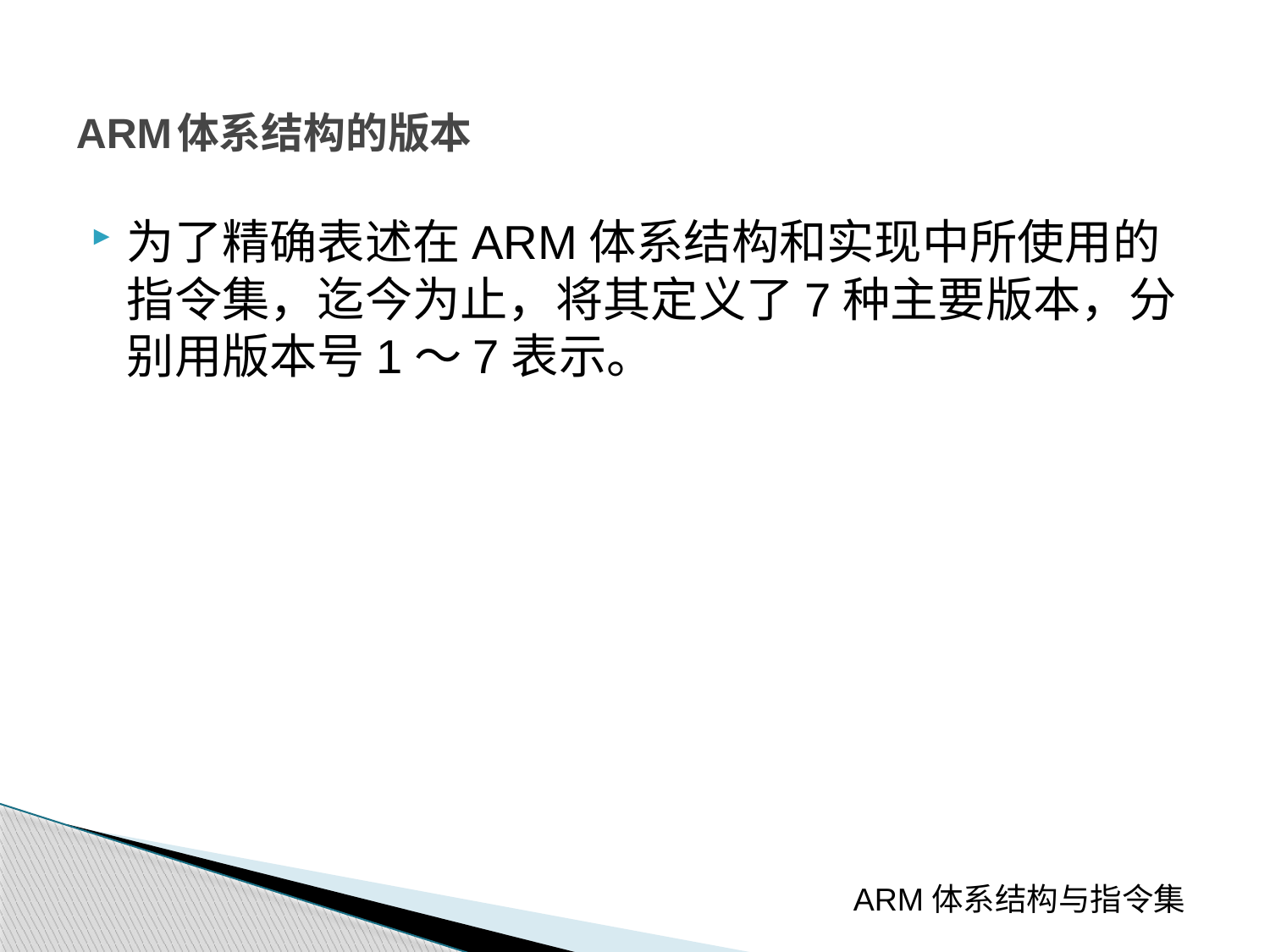

# ARM体系结构的版本
为了精确表述在ARM体系结构和实现中所使用的指令集，迄今为止，将其定义了7种主要版本，分别用版本号1～7表示。
            ARM体系结构与指令集